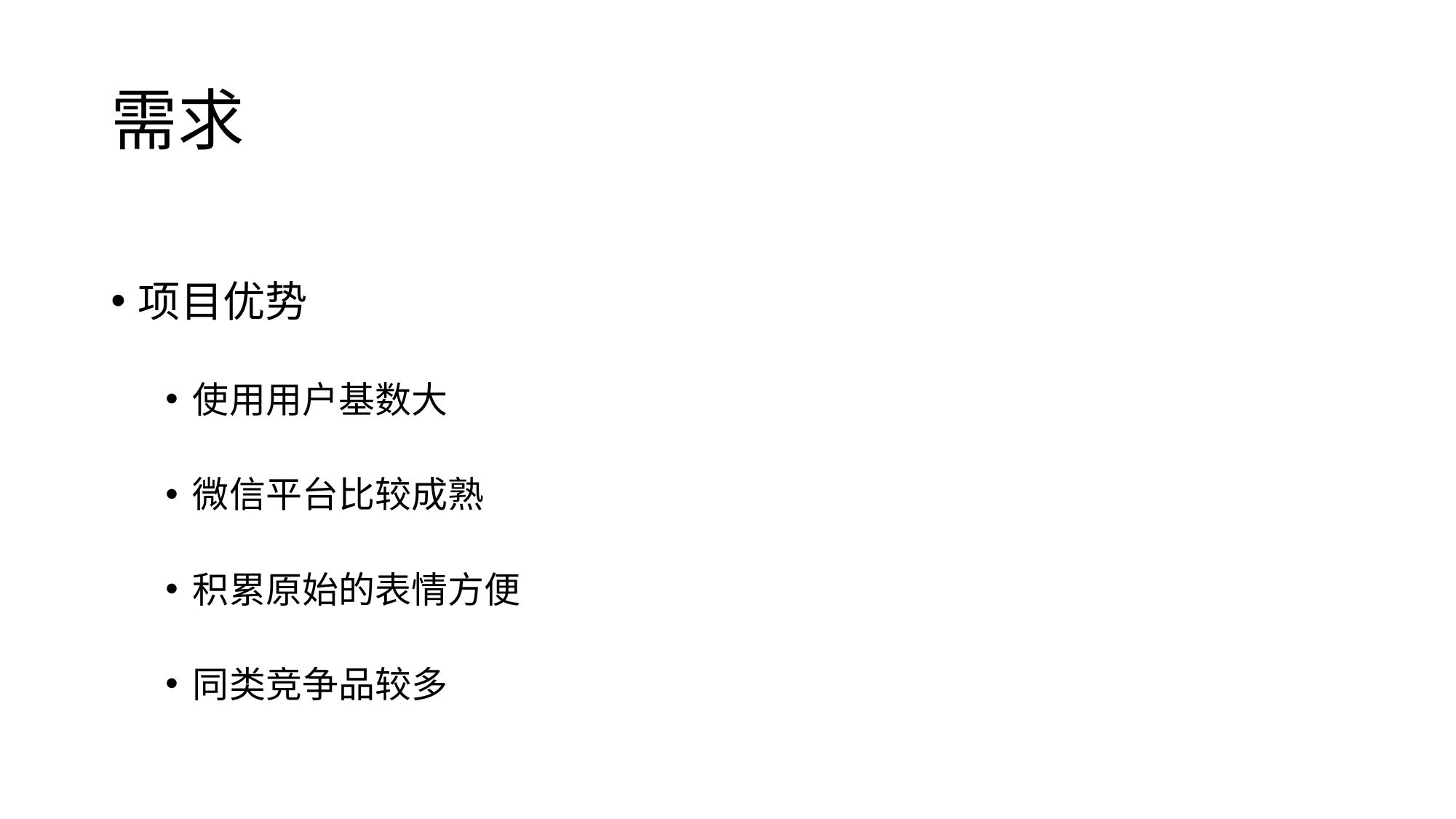

# 需求
项目优势
使用用户基数大
微信平台比较成熟
积累原始的表情方便
同类竞争品较多